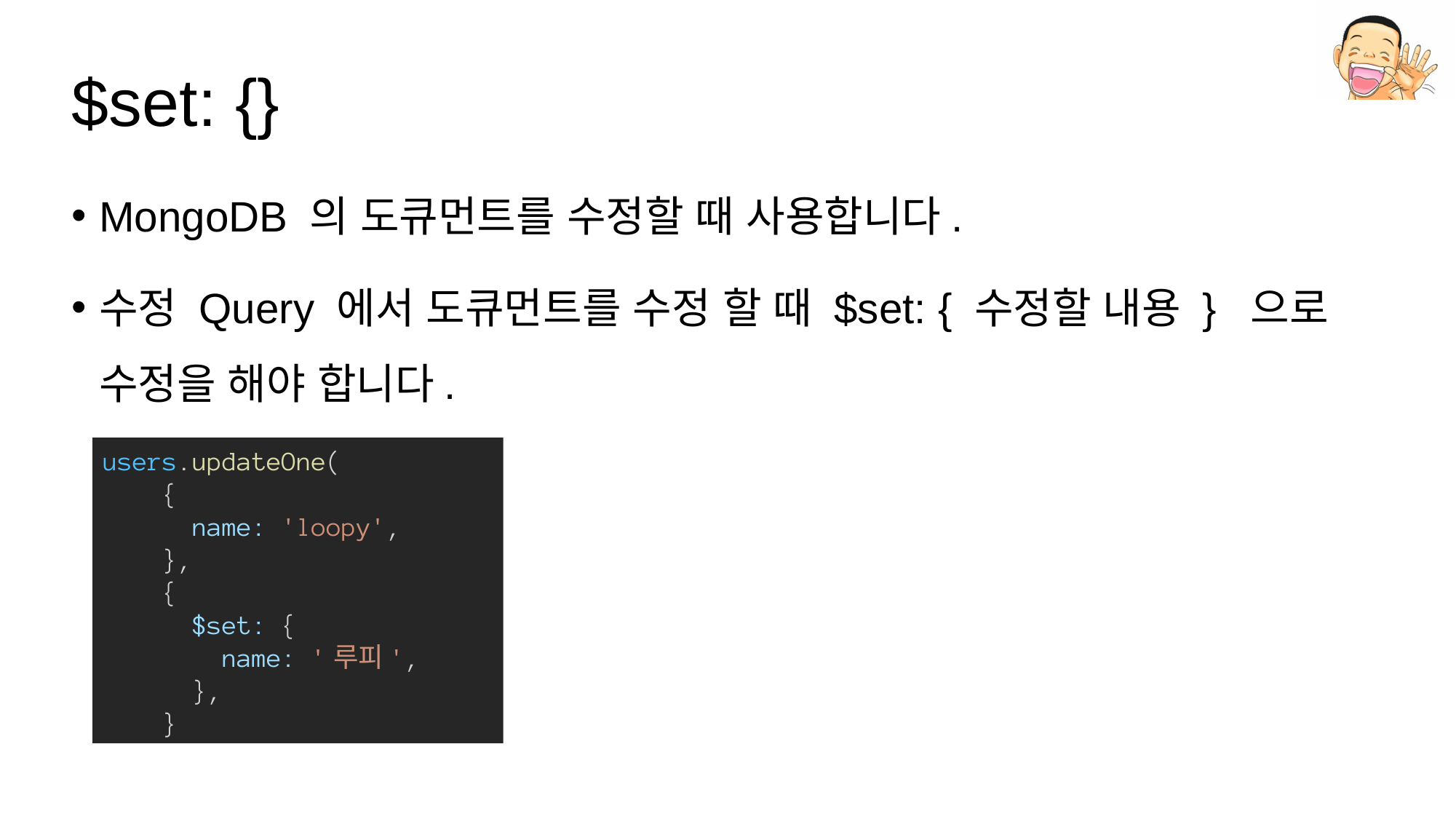

# $set: {}
MongoDB 의 도큐먼트를 수정할 때 사용합니다.
수정 Query 에서 도큐먼트를 수정 할 때 $set: { 수정할 내용 }  으로 수정을 해야 합니다.
users.updateOne(
    {
      name: 'loopy',
    },
    {
      $set: {
        name: '루피',
      },
    }